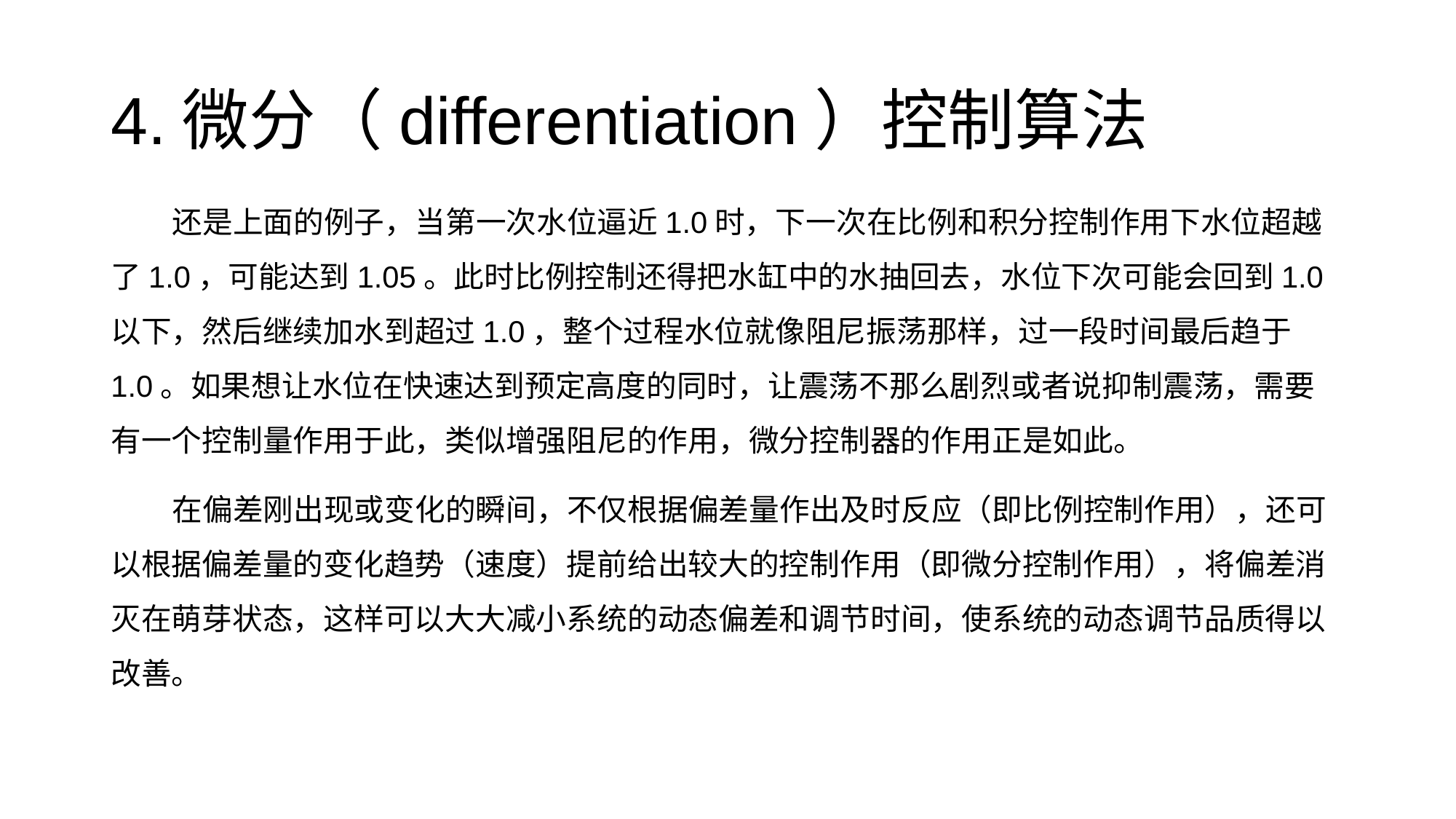

# 4.微分（differentiation）控制算法
        还是上面的例子，当第一次水位逼近1.0时，下一次在比例和积分控制作用下水位超越了1.0，可能达到1.05。此时比例控制还得把水缸中的水抽回去，水位下次可能会回到1.0以下，然后继续加水到超过1.0，整个过程水位就像阻尼振荡那样，过一段时间最后趋于1.0。如果想让水位在快速达到预定高度的同时，让震荡不那么剧烈或者说抑制震荡，需要有一个控制量作用于此，类似增强阻尼的作用，微分控制器的作用正是如此。
        在偏差刚出现或变化的瞬间，不仅根据偏差量作出及时反应（即比例控制作用），还可以根据偏差量的变化趋势（速度）提前给出较大的控制作用（即微分控制作用），将偏差消灭在萌芽状态，这样可以大大减小系统的动态偏差和调节时间，使系统的动态调节品质得以改善。